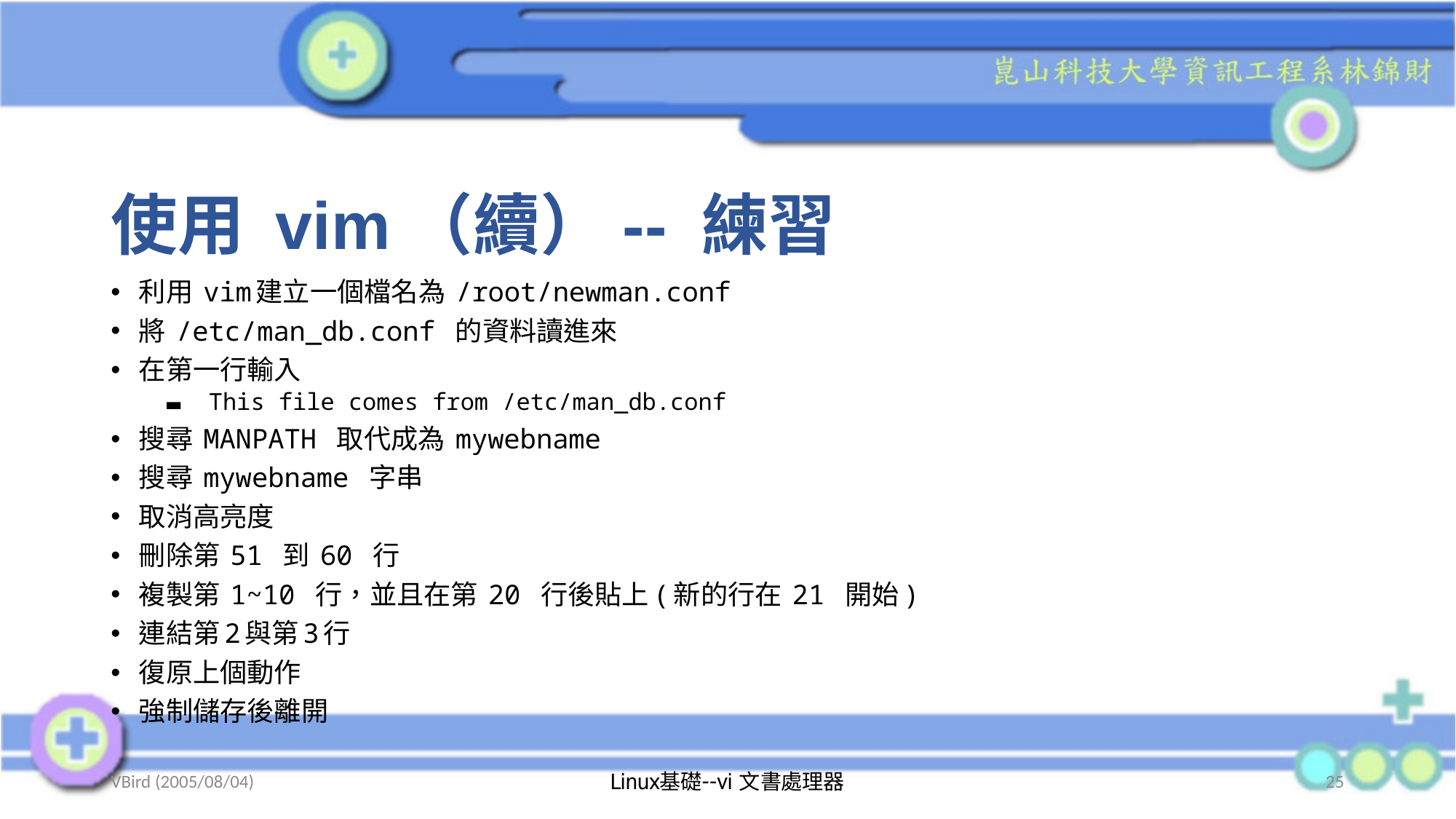

# 使用 vim（續）-- 練習
利用 vim建立一個檔名為 /root/newman.conf
將 /etc/man_db.conf 的資料讀進來
在第一行輸入
This file comes from /etc/man_db.conf
搜尋 MANPATH 取代成為 mywebname
搜尋 mywebname 字串
取消高亮度
刪除第 51 到 60 行
複製第 1~10 行，並且在第 20 行後貼上(新的行在 21 開始)
連結第2與第3行
復原上個動作
強制儲存後離開
VBird (2005/08/04)
Linux基礎--vi 文書處理器
25